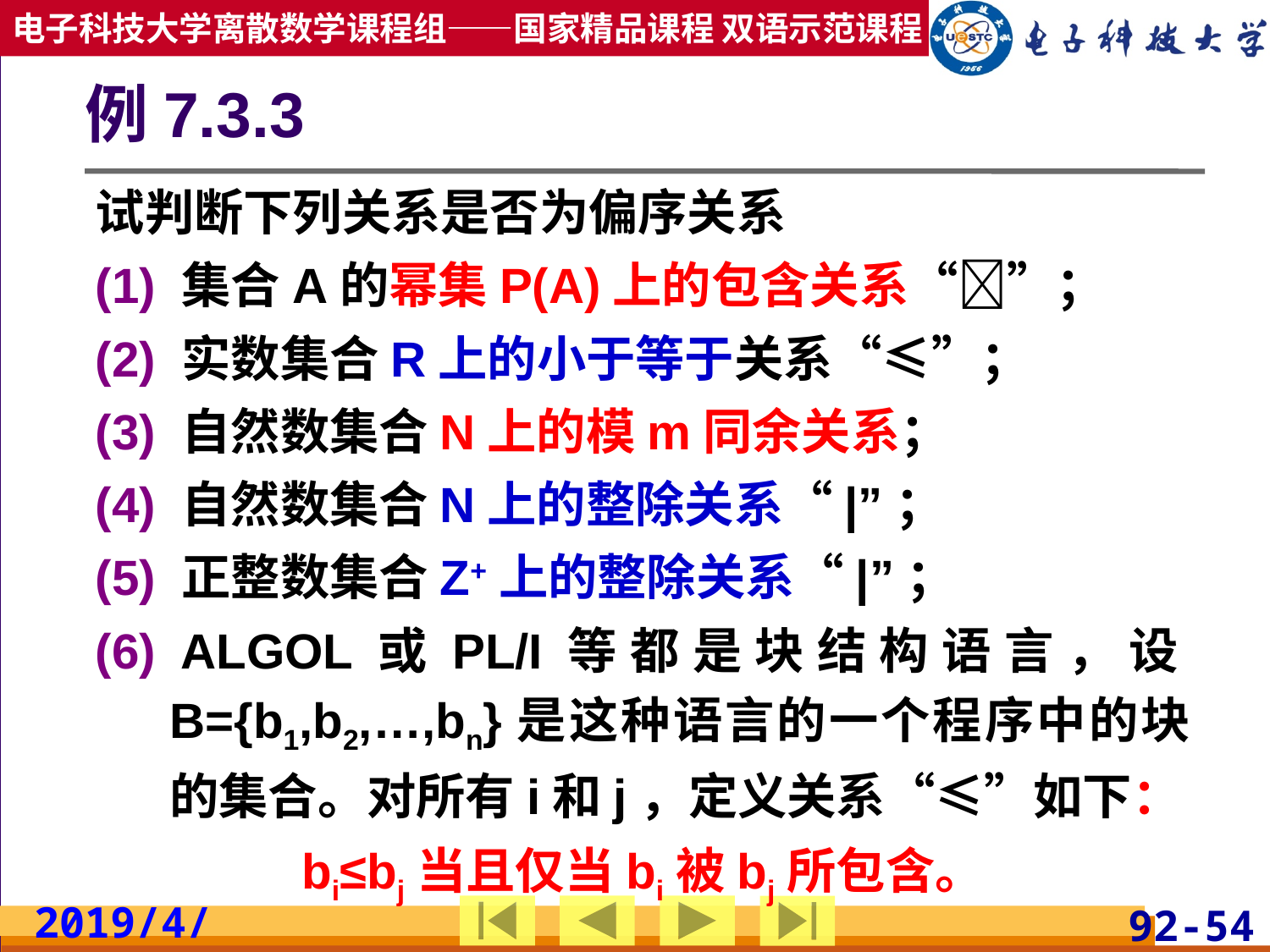

# 例7.3.3
试判断下列关系是否为偏序关系
(1) 集合A的幂集P(A)上的包含关系“⊆”；
(2) 实数集合R上的小于等于关系“≤”；
(3) 自然数集合N上的模m同余关系；
(4) 自然数集合N上的整除关系“|”；
(5) 正整数集合Z+上的整除关系“|”；
(6) ALGOL或PL/I等都是块结构语言，设B={b1,b2,…,bn}是这种语言的一个程序中的块的集合。对所有i和j，定义关系“≤”如下：
bi≤bj当且仅当bi被bj所包含。
2019/4/17